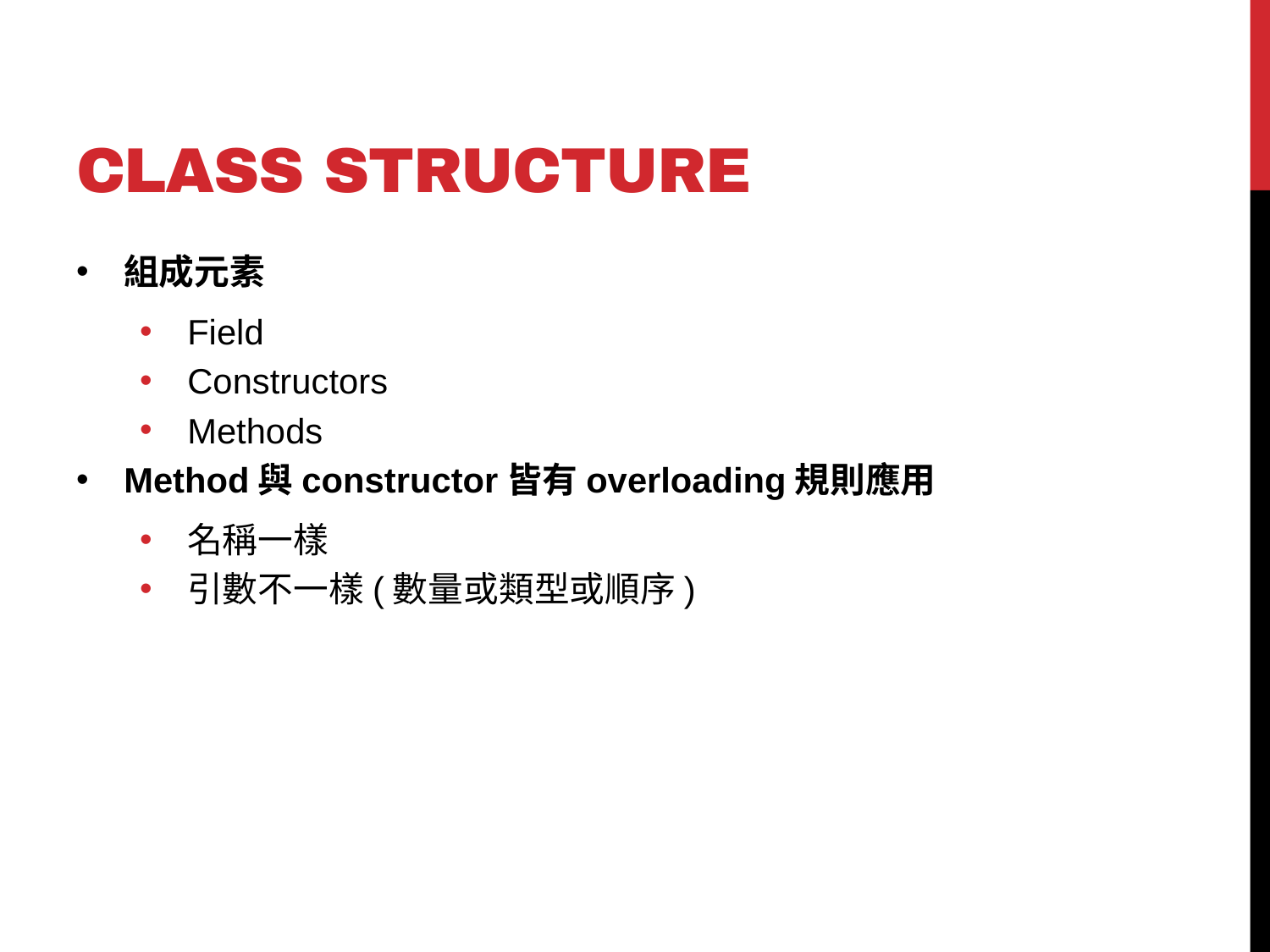

# Class structure
組成元素
Field
Constructors
Methods
Method與constructor皆有overloading規則應用
名稱一樣
引數不一樣(數量或類型或順序)